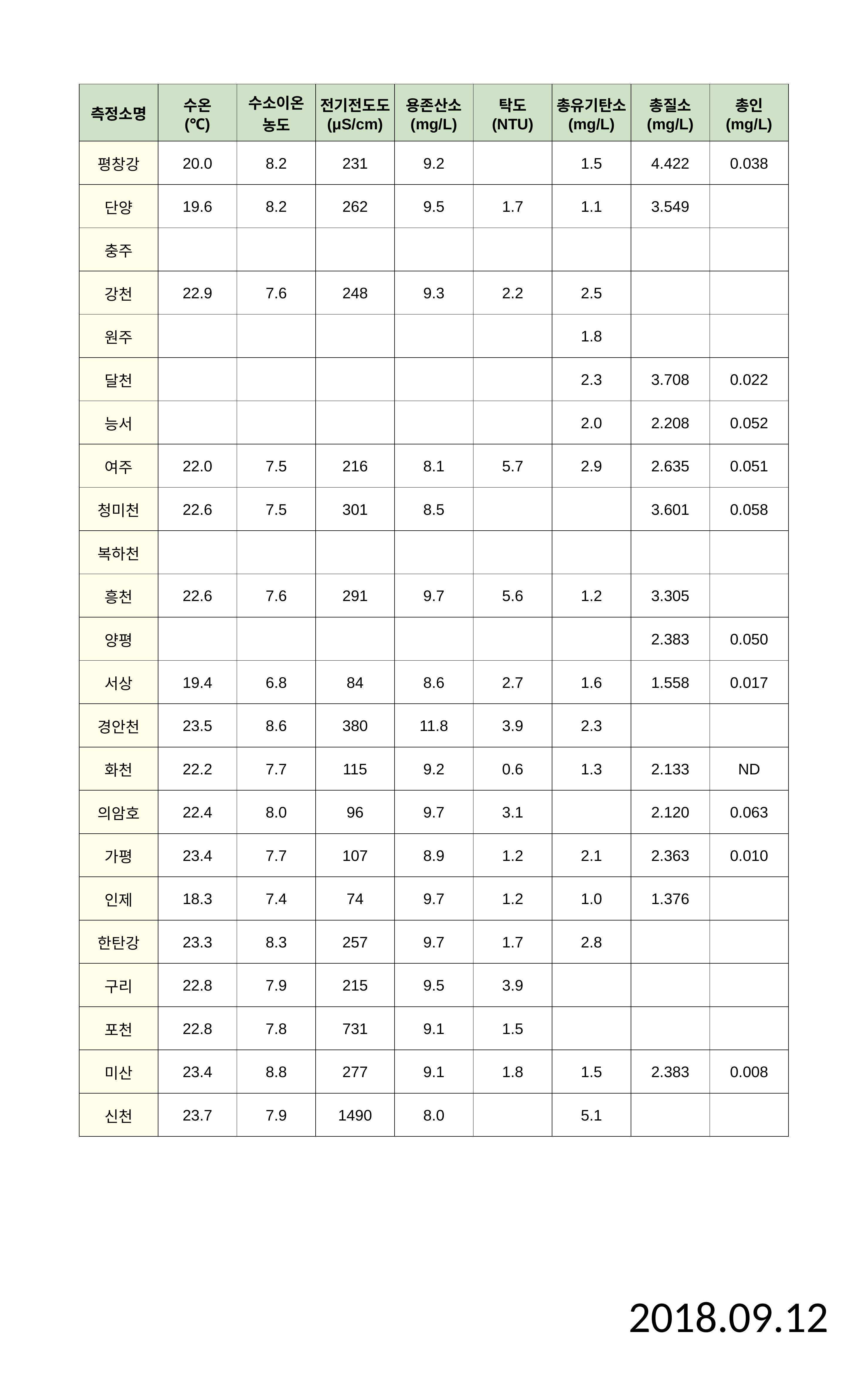

| 측정소명 | 수온 (℃) | 수소이온 농도 | 전기전도도 (μS/cm) | 용존산소 (mg/L) | 탁도 (NTU) | 총유기탄소 (mg/L) | 총질소 (mg/L) | 총인 (mg/L) |
| --- | --- | --- | --- | --- | --- | --- | --- | --- |
| 평창강 | 20.0 | 8.2 | 231 | 9.2 |  | 1.5 | 4.422 | 0.038 |
| 단양 | 19.6 | 8.2 | 262 | 9.5 | 1.7 | 1.1 | 3.549 |  |
| 충주 |  |  |  |  |  |  |  |  |
| 강천 | 22.9 | 7.6 | 248 | 9.3 | 2.2 | 2.5 |  |  |
| 원주 |  |  |  |  |  | 1.8 |  |  |
| 달천 |  |  |  |  |  | 2.3 | 3.708 | 0.022 |
| 능서 |  |  |  |  |  | 2.0 | 2.208 | 0.052 |
| 여주 | 22.0 | 7.5 | 216 | 8.1 | 5.7 | 2.9 | 2.635 | 0.051 |
| 청미천 | 22.6 | 7.5 | 301 | 8.5 |  |  | 3.601 | 0.058 |
| 복하천 |  |  |  |  |  |  |  |  |
| 흥천 | 22.6 | 7.6 | 291 | 9.7 | 5.6 | 1.2 | 3.305 |  |
| 양평 |  |  |  |  |  |  | 2.383 | 0.050 |
| 서상 | 19.4 | 6.8 | 84 | 8.6 | 2.7 | 1.6 | 1.558 | 0.017 |
| 경안천 | 23.5 | 8.6 | 380 | 11.8 | 3.9 | 2.3 |  |  |
| 화천 | 22.2 | 7.7 | 115 | 9.2 | 0.6 | 1.3 | 2.133 | ND |
| 의암호 | 22.4 | 8.0 | 96 | 9.7 | 3.1 |  | 2.120 | 0.063 |
| 가평 | 23.4 | 7.7 | 107 | 8.9 | 1.2 | 2.1 | 2.363 | 0.010 |
| 인제 | 18.3 | 7.4 | 74 | 9.7 | 1.2 | 1.0 | 1.376 |  |
| 한탄강 | 23.3 | 8.3 | 257 | 9.7 | 1.7 | 2.8 |  |  |
| 구리 | 22.8 | 7.9 | 215 | 9.5 | 3.9 |  |  |  |
| 포천 | 22.8 | 7.8 | 731 | 9.1 | 1.5 |  |  |  |
| 미산 | 23.4 | 8.8 | 277 | 9.1 | 1.8 | 1.5 | 2.383 | 0.008 |
| 신천 | 23.7 | 7.9 | 1490 | 8.0 |  | 5.1 |  |  |
2018.09.12